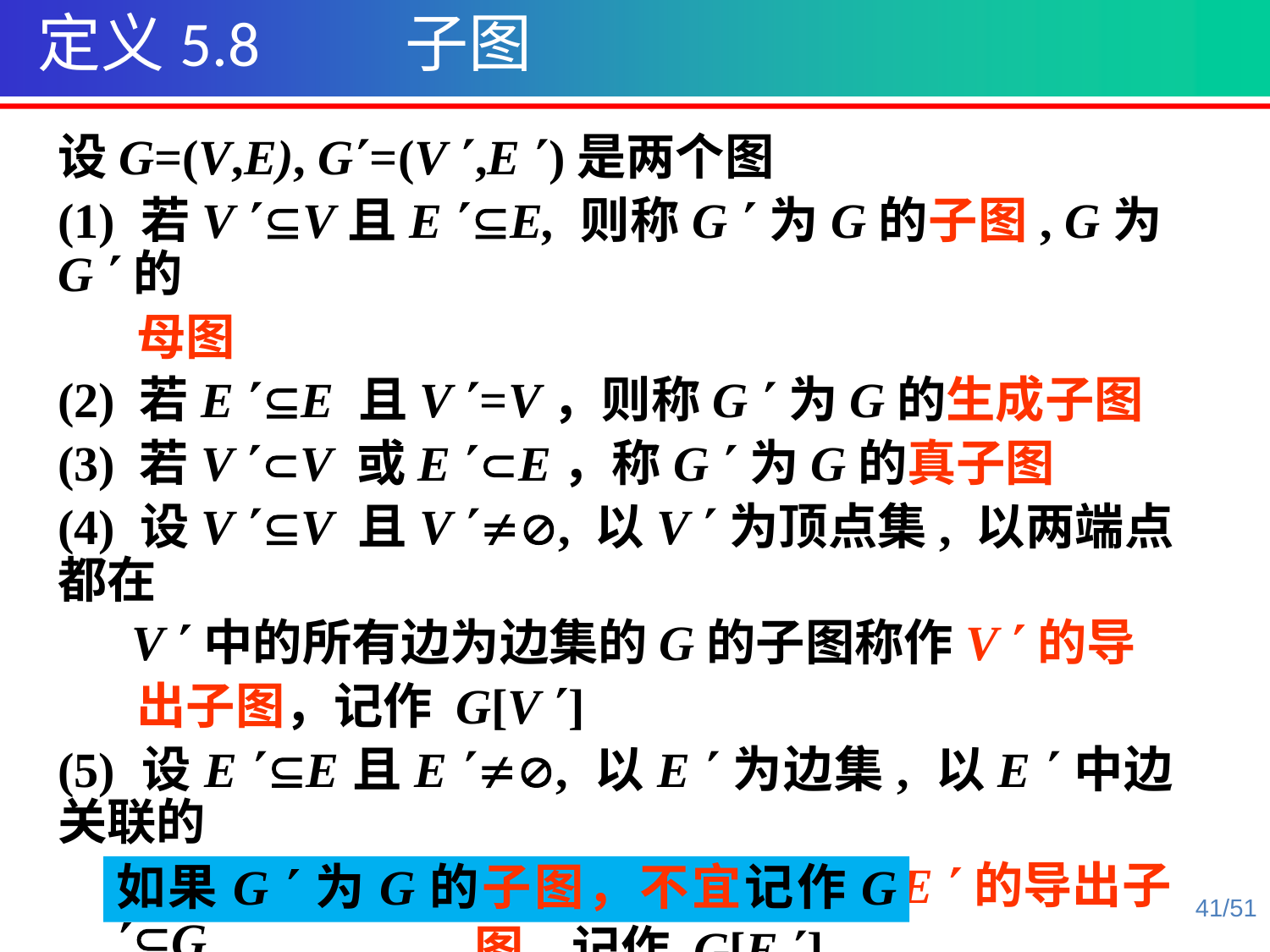

定义5.8         子图
设G=(V,E), G′=(V ′,E ′)是两个图
(1) 若V ′⊆V且E ′⊆E, 则称G ′为G的子图, G为G ′的
      母图
(2) 若E ′⊆E 且V ′=V，则称G ′为G的生成子图
(3) 若V ′⊂V 或E ′⊂E，称G ′为G的真子图
(4) 设V ′⊆V 且V ′≠∅, 以V ′为顶点集, 以两端点都在
      V ′中的所有边为边集的G的子图称作V ′的导
      出子图，记作 G[V ′]
(5) 设E ′⊆E且E ′≠∅, 以E ′为边集, 以E ′中边关联的
      所有顶点为顶点集的G的子图称作E ′的导出子
      图, 记作 G[E ′]

如果G ′为G的子图，不宜记作G ′⊆G
41/51